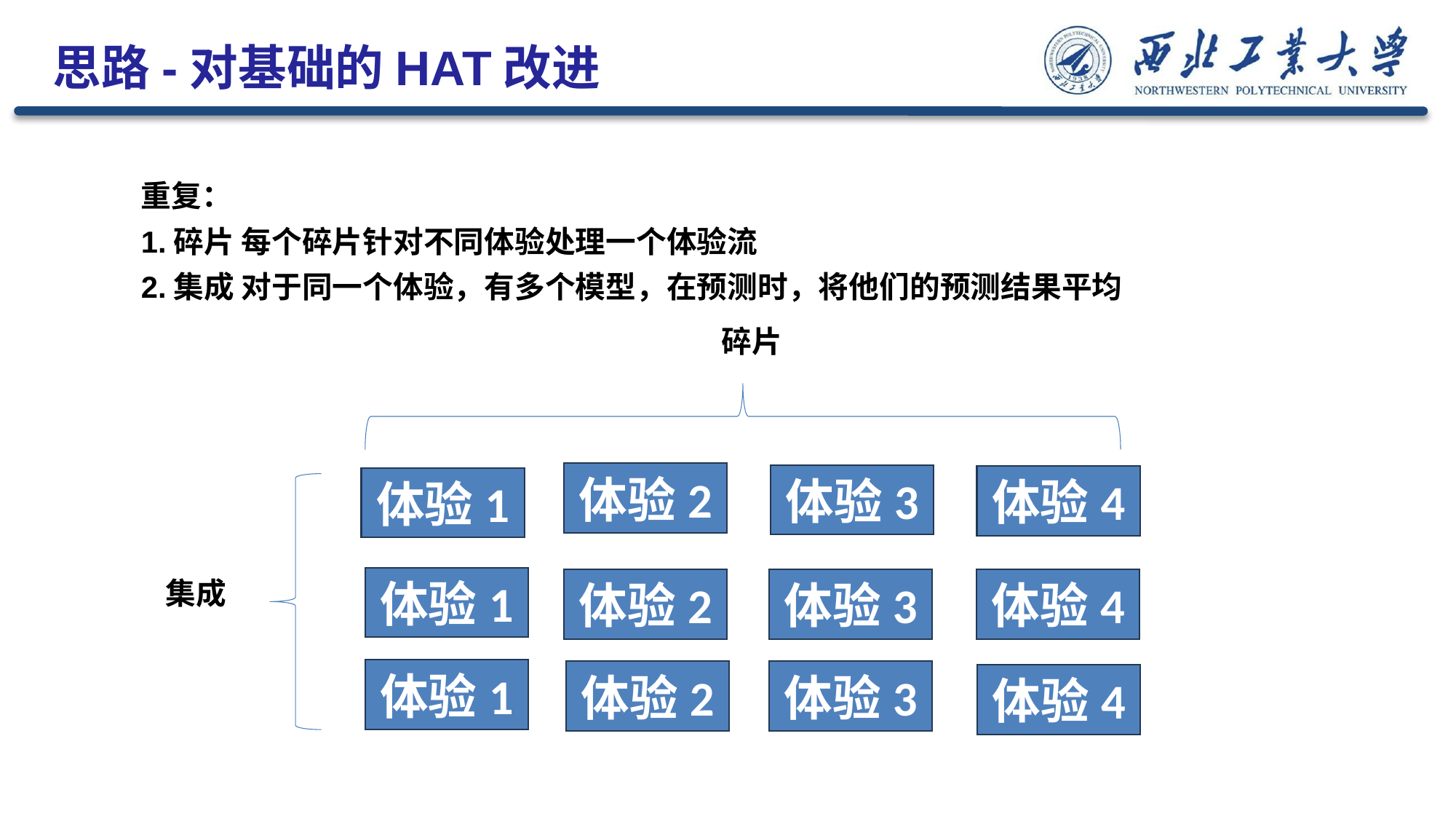

思路-对基础的HAT改进

重复：
1.碎片 每个碎⽚针对不同体验处理⼀个体验流
2.集成 对于同⼀个体验，有多个模型，在预测时，将他们的预测结果平均

碎片
体验2
体验3
体验4
体验1

集成
体验1
体验4
体验3
体验2
体验1
体验3
体验2
体验4